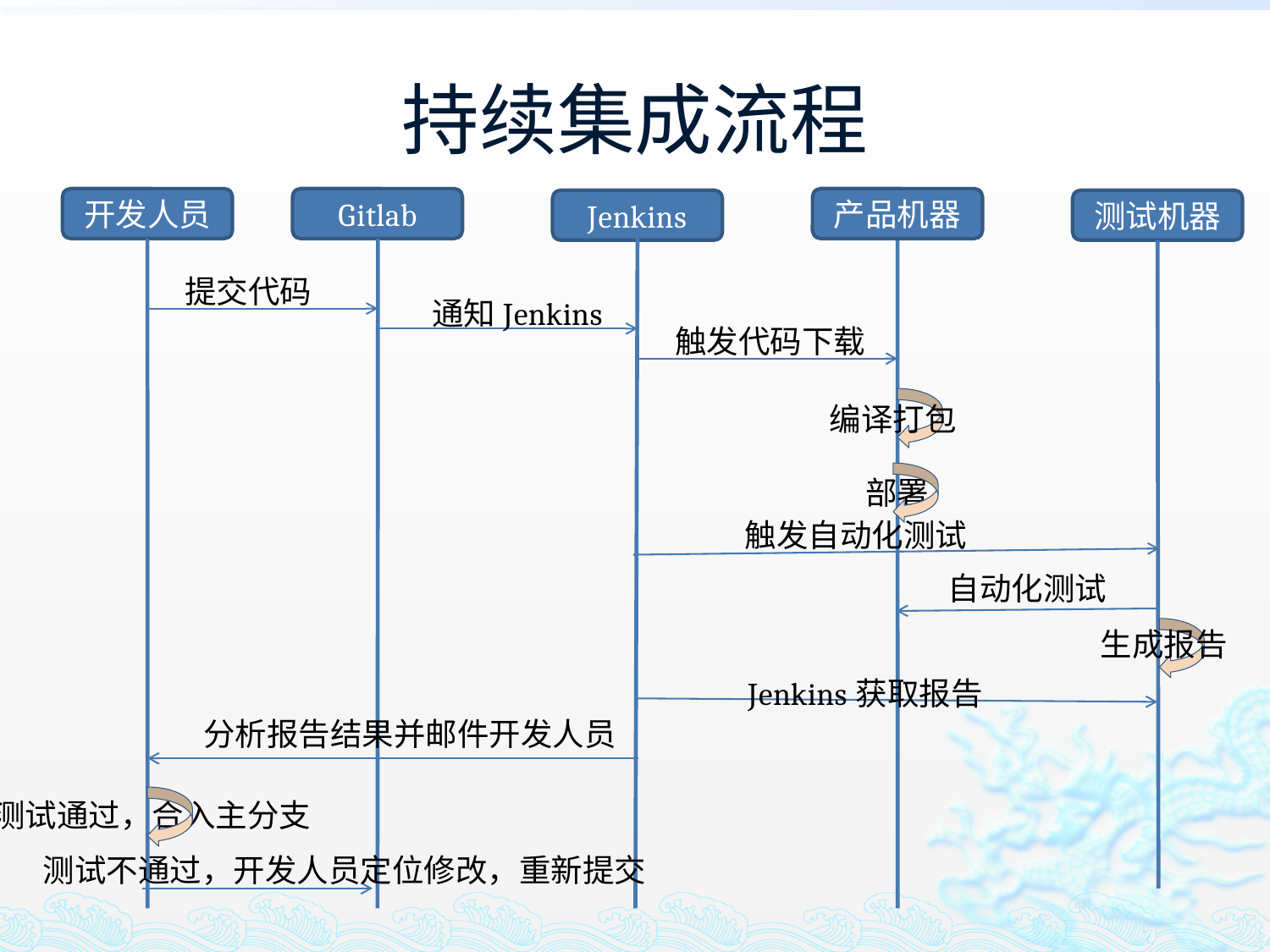

# 持续集成流程
开发人员
Gitlab
产品机器
Jenkins
测试机器
提交代码
通知Jenkins
触发代码下载

编译打包

部署
触发自动化测试
自动化测试
生成报告

Jenkins获取报告
分析报告结果并邮件开发人员

测试通过，合入主分支
测试不通过，开发人员定位修改，重新提交